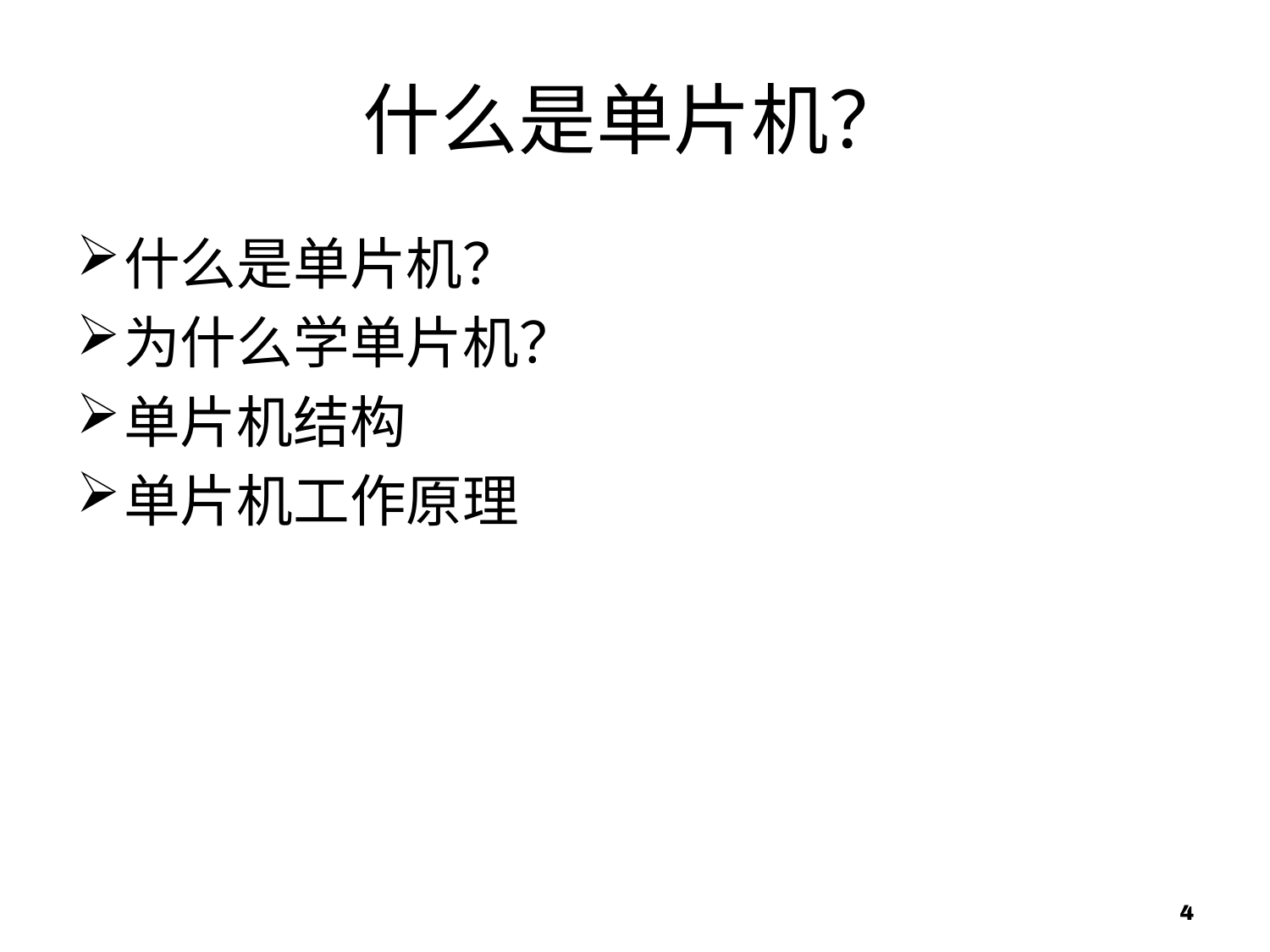

# 什么是单片机？
什么是单片机？
为什么学单片机？
单片机结构
单片机工作原理

4